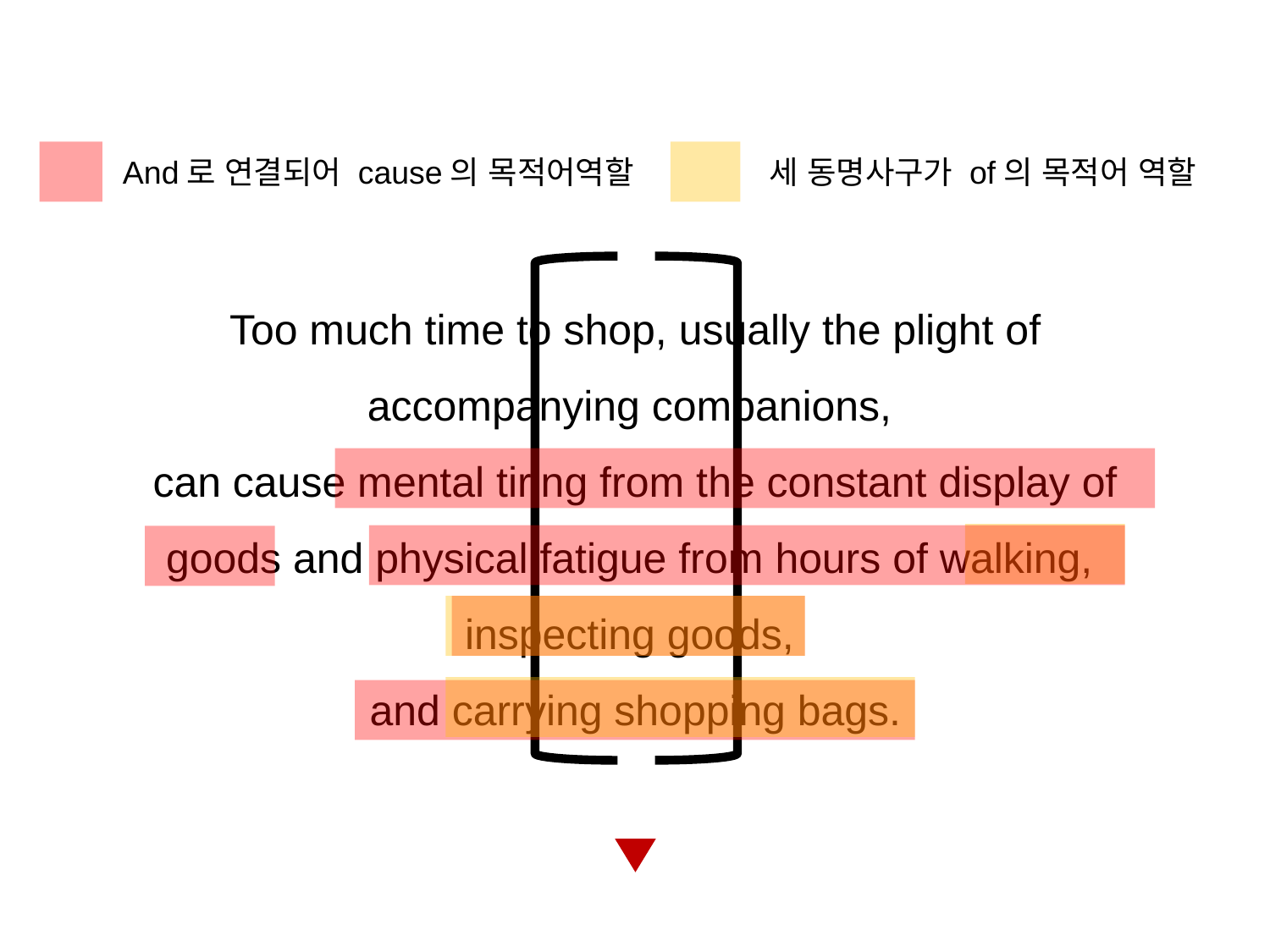

And로 연결되어 cause의 목적어역할
세 동명사구가 of의 목적어 역할

Too much time to shop, usually the plight of accompanying companions,
can cause mental tiring from the constant display of goods and physical fatigue from hours of walking,
inspecting goods,
and carrying shopping bags.